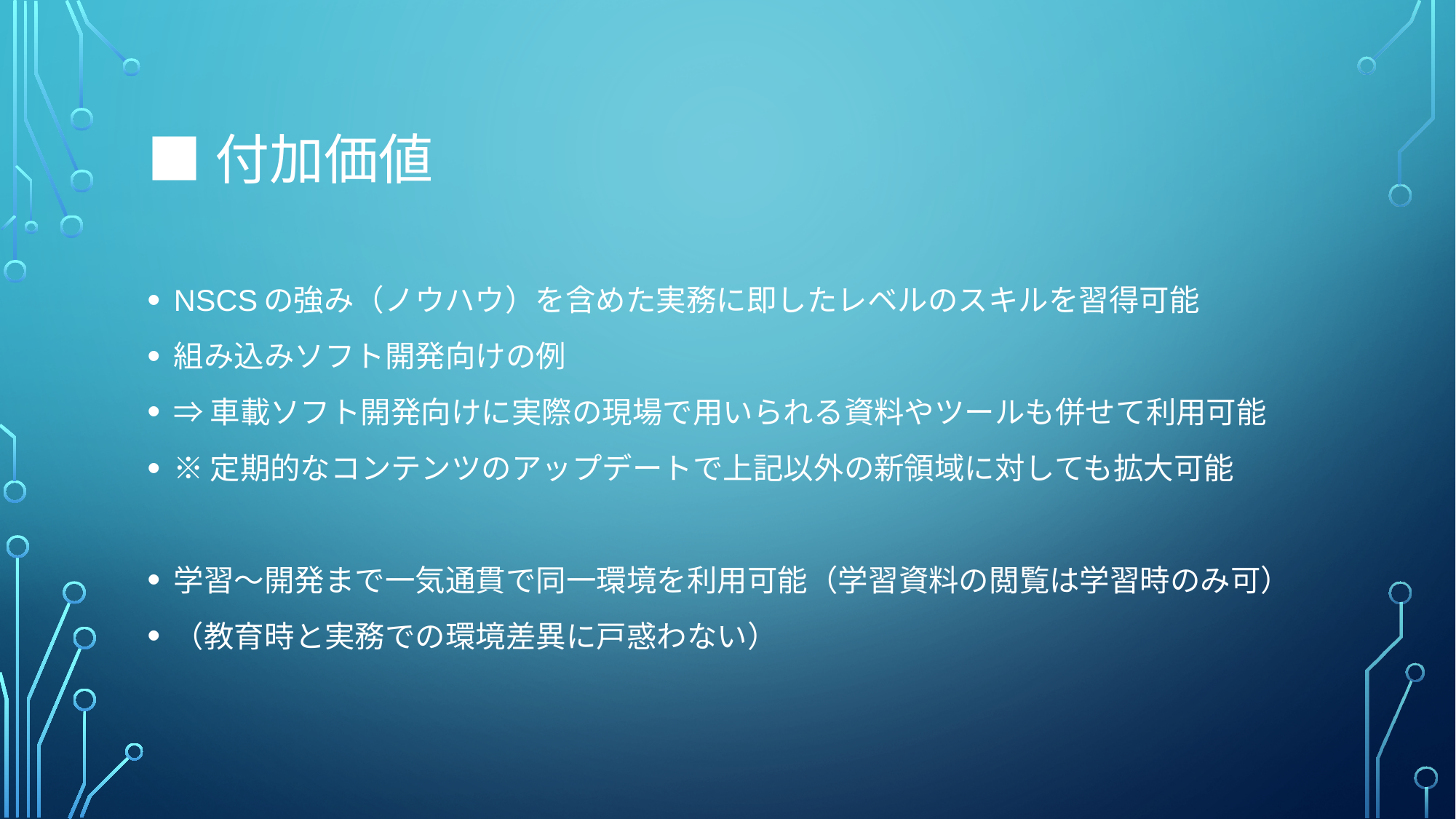

# ■付加価値
NSCSの強み（ノウハウ）を含めた実務に即したレベルのスキルを習得可能
組み込みソフト開発向けの例
⇒車載ソフト開発向けに実際の現場で用いられる資料やツールも併せて利用可能
※定期的なコンテンツのアップデートで上記以外の新領域に対しても拡大可能

学習～開発まで一気通貫で同一環境を利用可能（学習資料の閲覧は学習時のみ可）
（教育時と実務での環境差異に戸惑わない）